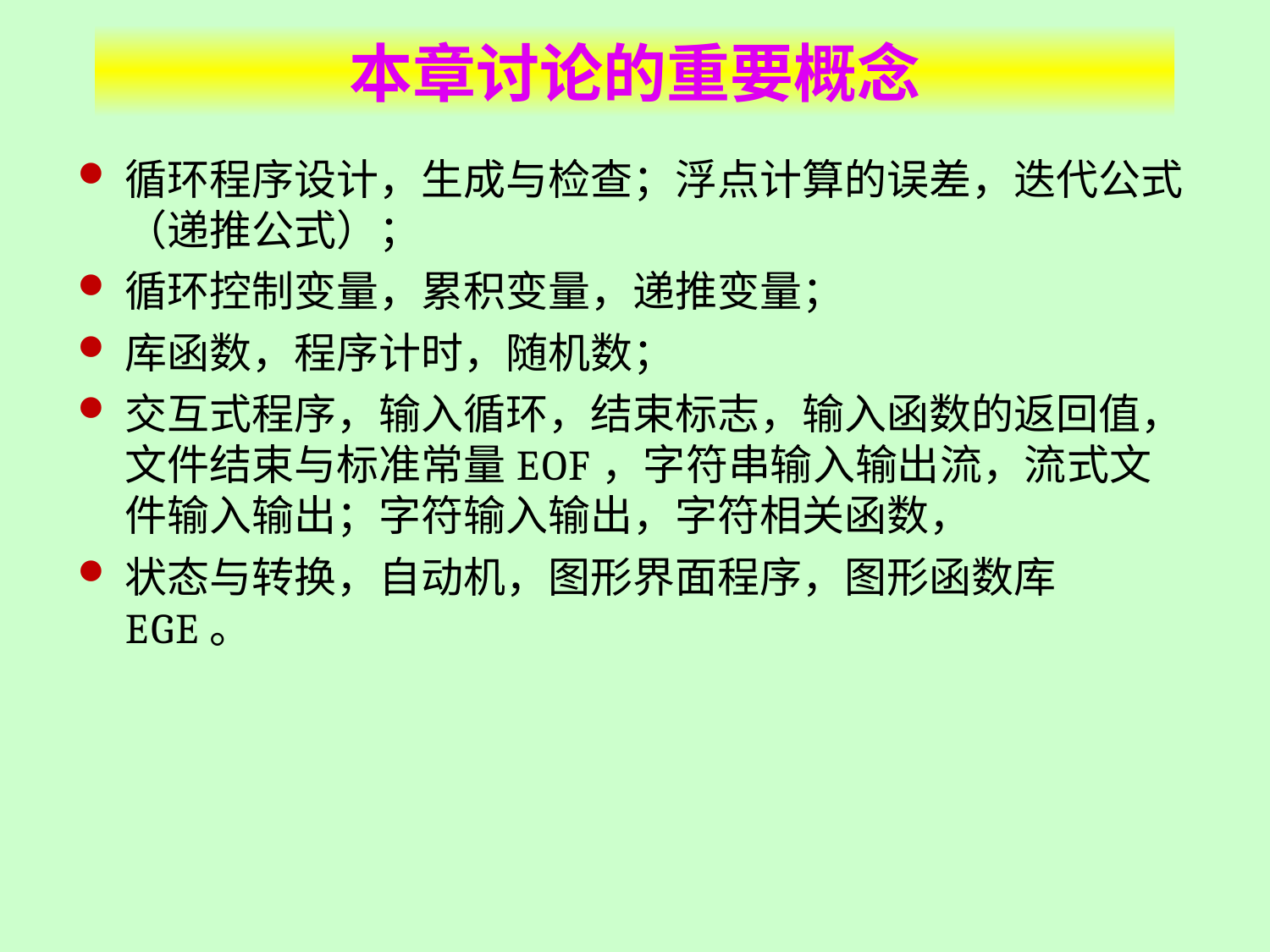

# 本章讨论的重要概念
循环程序设计，生成与检查；浮点计算的误差，迭代公式（递推公式）；
循环控制变量，累积变量，递推变量；
库函数，程序计时，随机数；
交互式程序，输入循环，结束标志，输入函数的返回值，文件结束与标准常量EOF，字符串输入输出流，流式文件输入输出；字符输入输出，字符相关函数，
状态与转换，自动机，图形界面程序，图形函数库EGE。
130